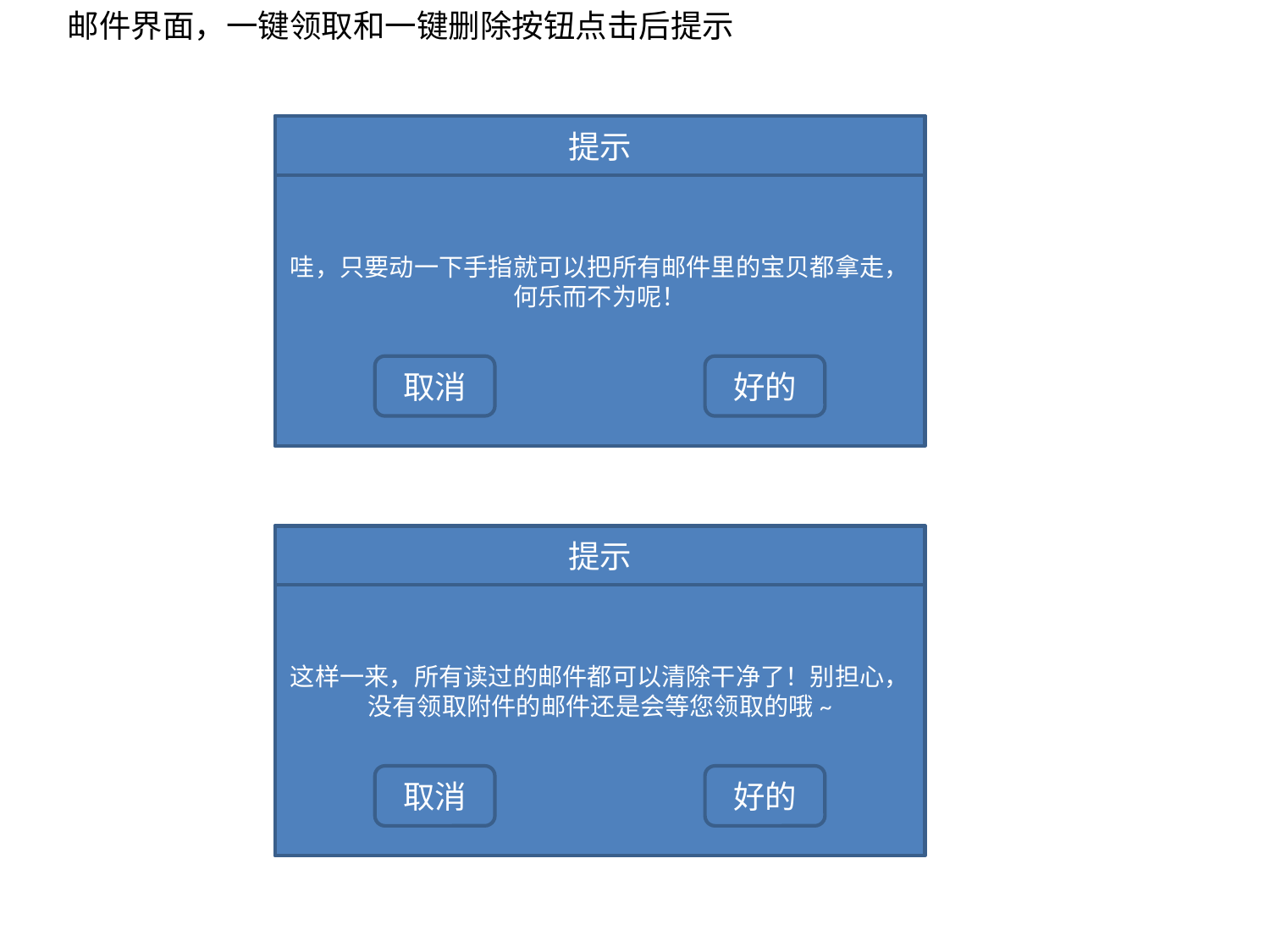

邮件界面，一键领取和一键删除按钮点击后提示
哇，只要动一下手指就可以把所有邮件里的宝贝都拿走，何乐而不为呢！
提示
取消
好的
这样一来，所有读过的邮件都可以清除干净了！别担心，没有领取附件的邮件还是会等您领取的哦~
提示
取消
好的